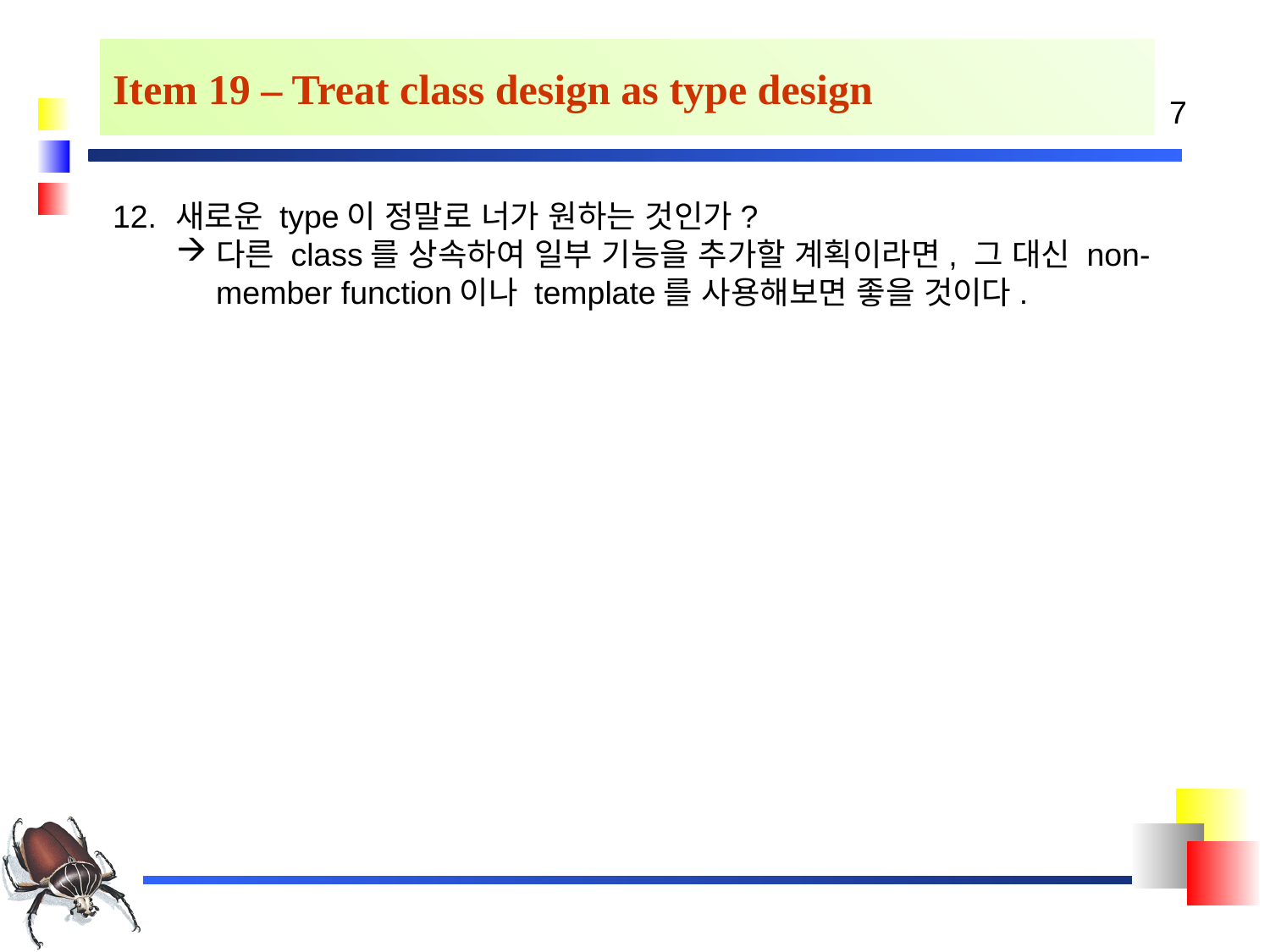

# Item 19 – Treat class design as type design
 새로운 type이 정말로 너가 원하는 것인가?
다른 class를 상속하여 일부 기능을 추가할 계획이라면, 그 대신 non-member function이나 template를 사용해보면 좋을 것이다.